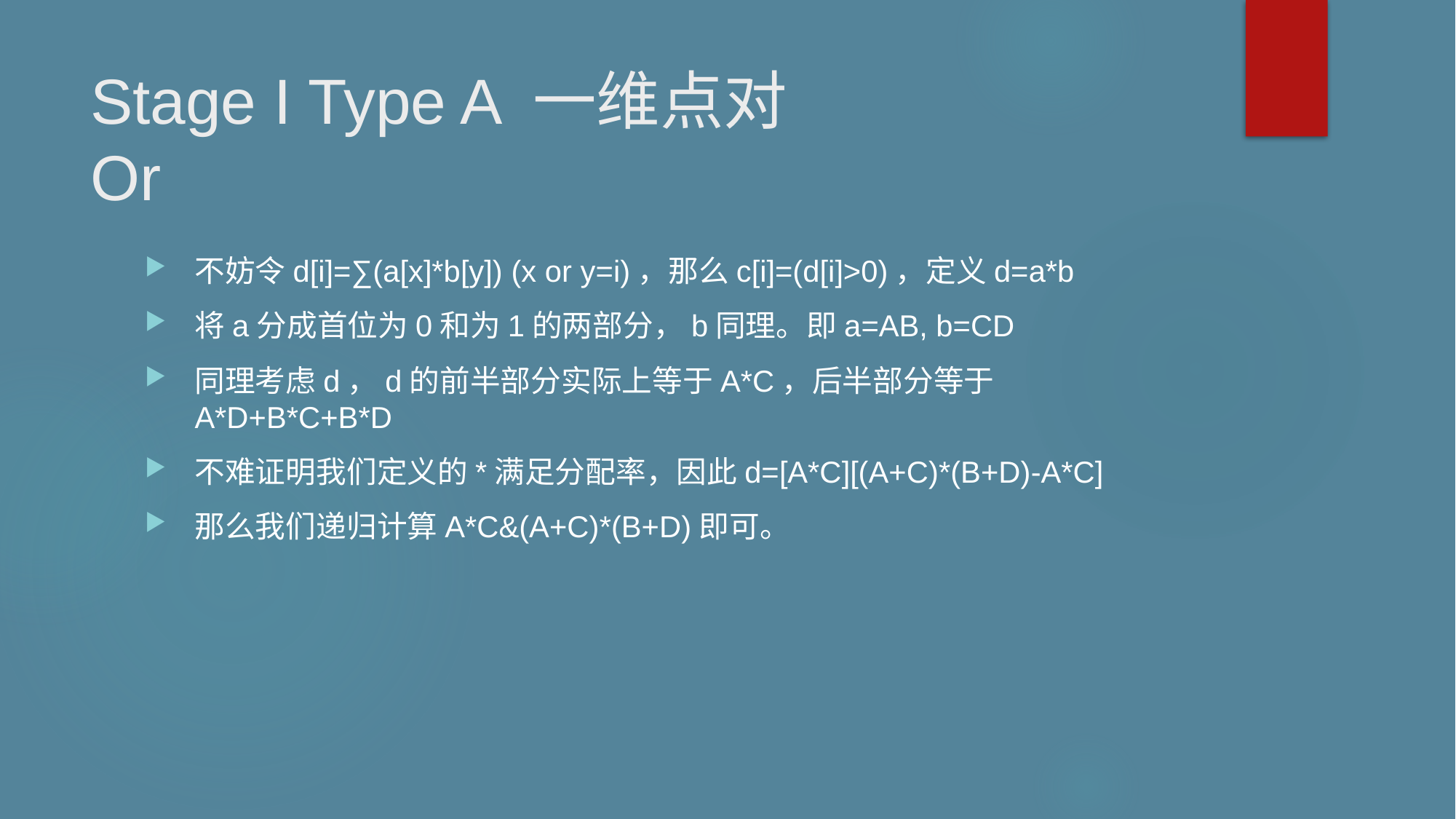

# Stage I Type A 一维点对 Or
不妨令d[i]=∑(a[x]*b[y]) (x or y=i)，那么c[i]=(d[i]>0)，定义d=a*b
将a分成首位为0和为1的两部分，b同理。即a=AB, b=CD
同理考虑d，d的前半部分实际上等于A*C，后半部分等于A*D+B*C+B*D
不难证明我们定义的*满足分配率，因此d=[A*C][(A+C)*(B+D)-A*C]
那么我们递归计算A*C&(A+C)*(B+D)即可。